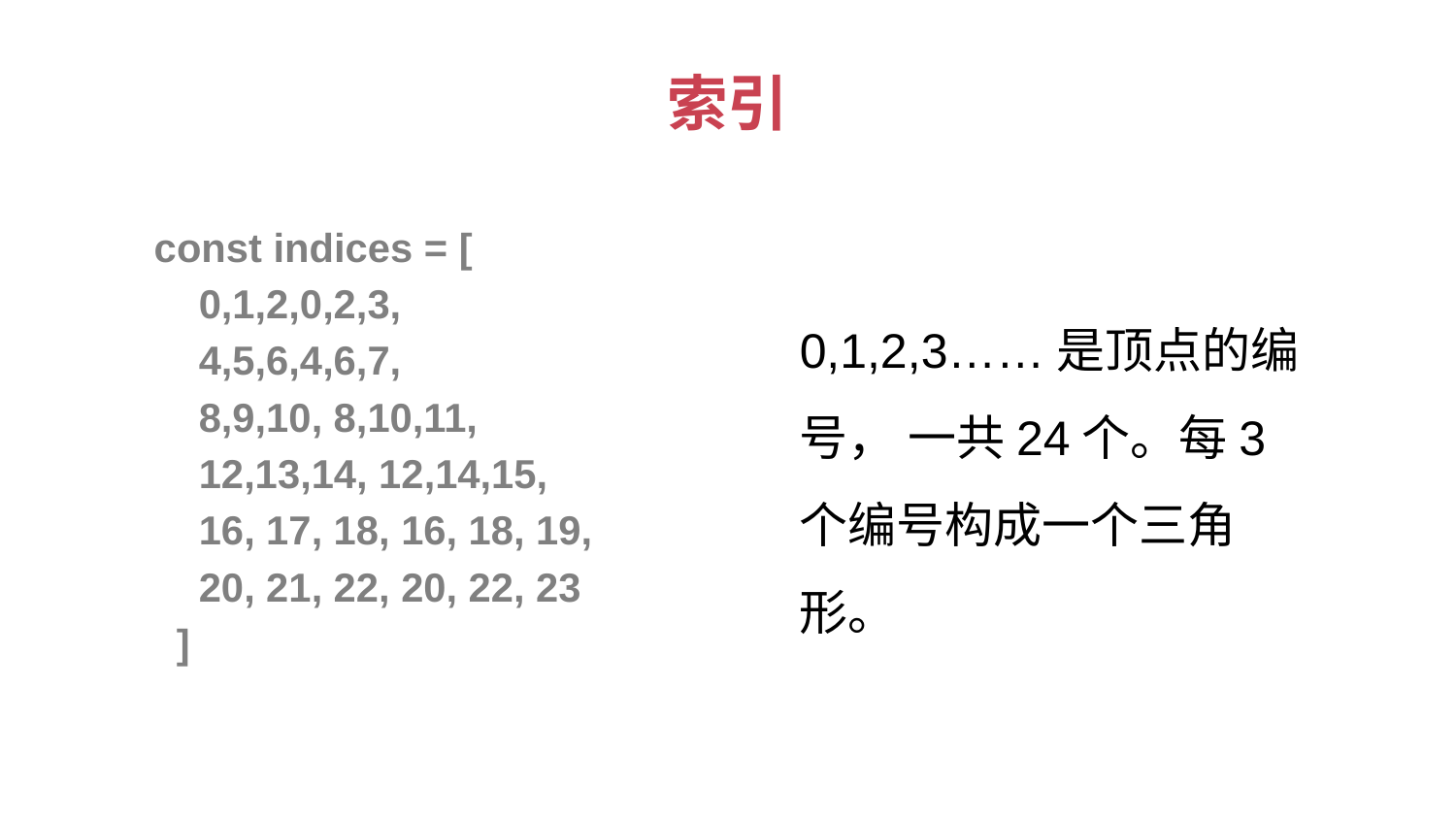

# 索引
const indices = [
    0,1,2,0,2,3,
    4,5,6,4,6,7,
    8,9,10, 8,10,11,
    12,13,14, 12,14,15,
    16, 17, 18, 16, 18, 19,
    20, 21, 22, 20, 22, 23
  ]
0,1,2,3……是顶点的编号， 一共24个。每3个编号构成一个三角形。